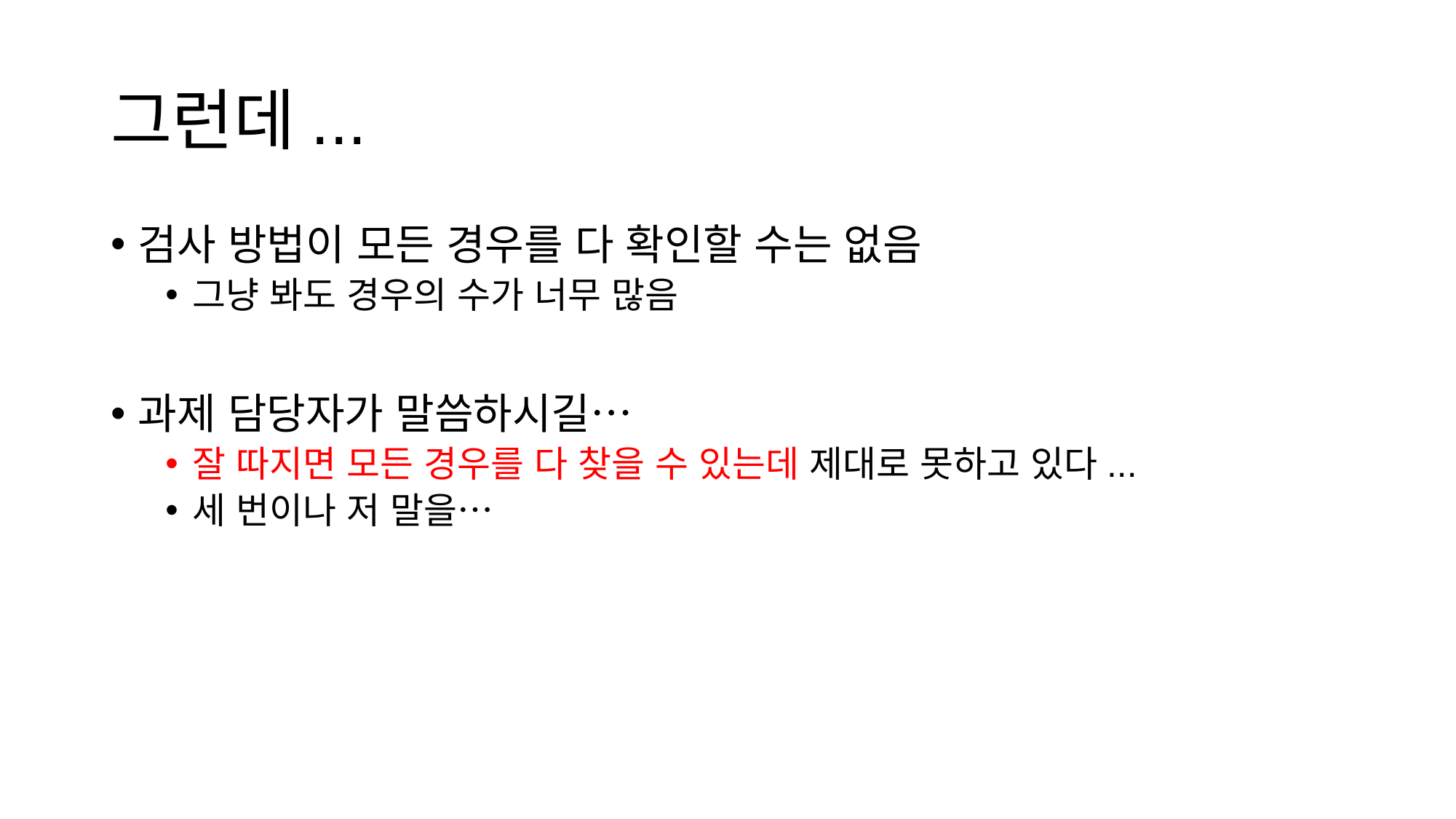

# 그런데...
검사 방법이 모든 경우를 다 확인할 수는 없음
그냥 봐도 경우의 수가 너무 많음

과제 담당자가 말씀하시길…
잘 따지면 모든 경우를 다 찾을 수 있는데 제대로 못하고 있다...
세 번이나 저 말을…